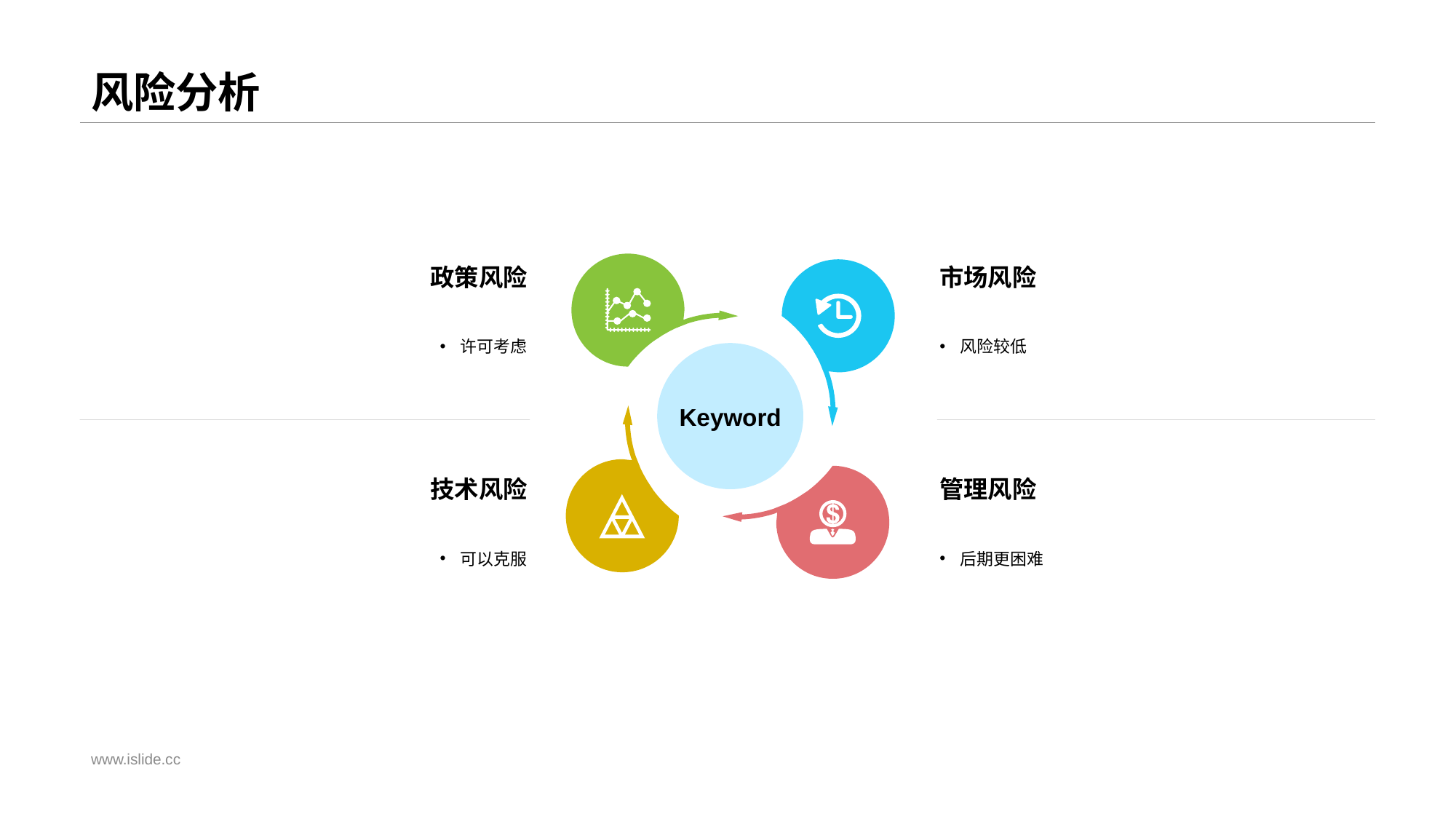

# 风险分析

政策风险
市场风险
风险较低

许可考虑

Keyword

技术风险
管理风险
后期更困难

可以克服
www.islide.cc
11